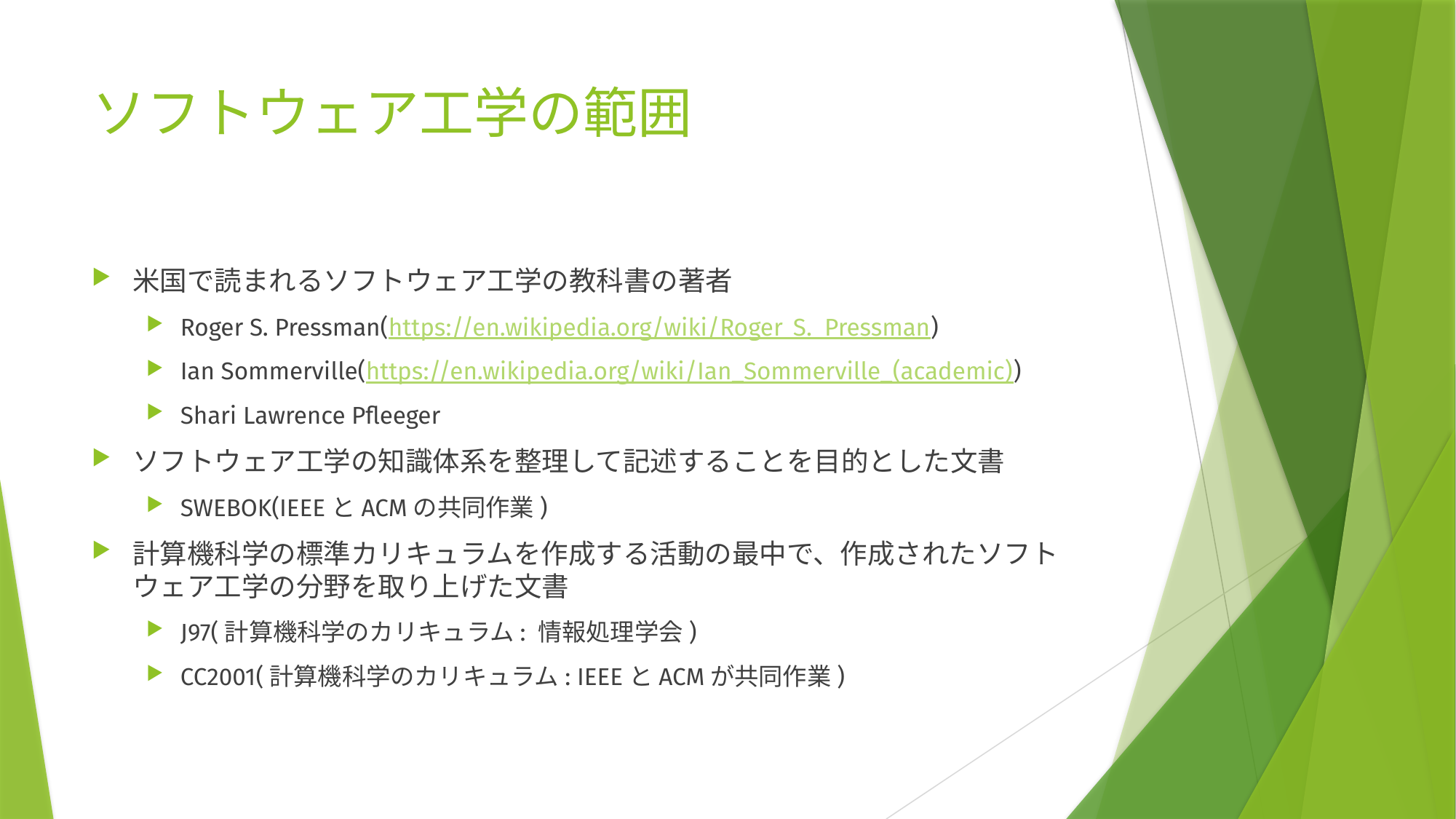

# ソフトウェア工学の範囲
米国で読まれるソフトウェア工学の教科書の著者
Roger S. Pressman(https://en.wikipedia.org/wiki/Roger_S._Pressman)
Ian Sommerville(https://en.wikipedia.org/wiki/Ian_Sommerville_(academic))
Shari Lawrence Pfleeger
ソフトウェア工学の知識体系を整理して記述することを目的とした文書
SWEBOK(IEEEとACMの共同作業)
計算機科学の標準カリキュラムを作成する活動の最中で、作成されたソフトウェア工学の分野を取り上げた文書
J97(計算機科学のカリキュラム: 情報処理学会)
CC2001(計算機科学のカリキュラム: IEEEとACMが共同作業)